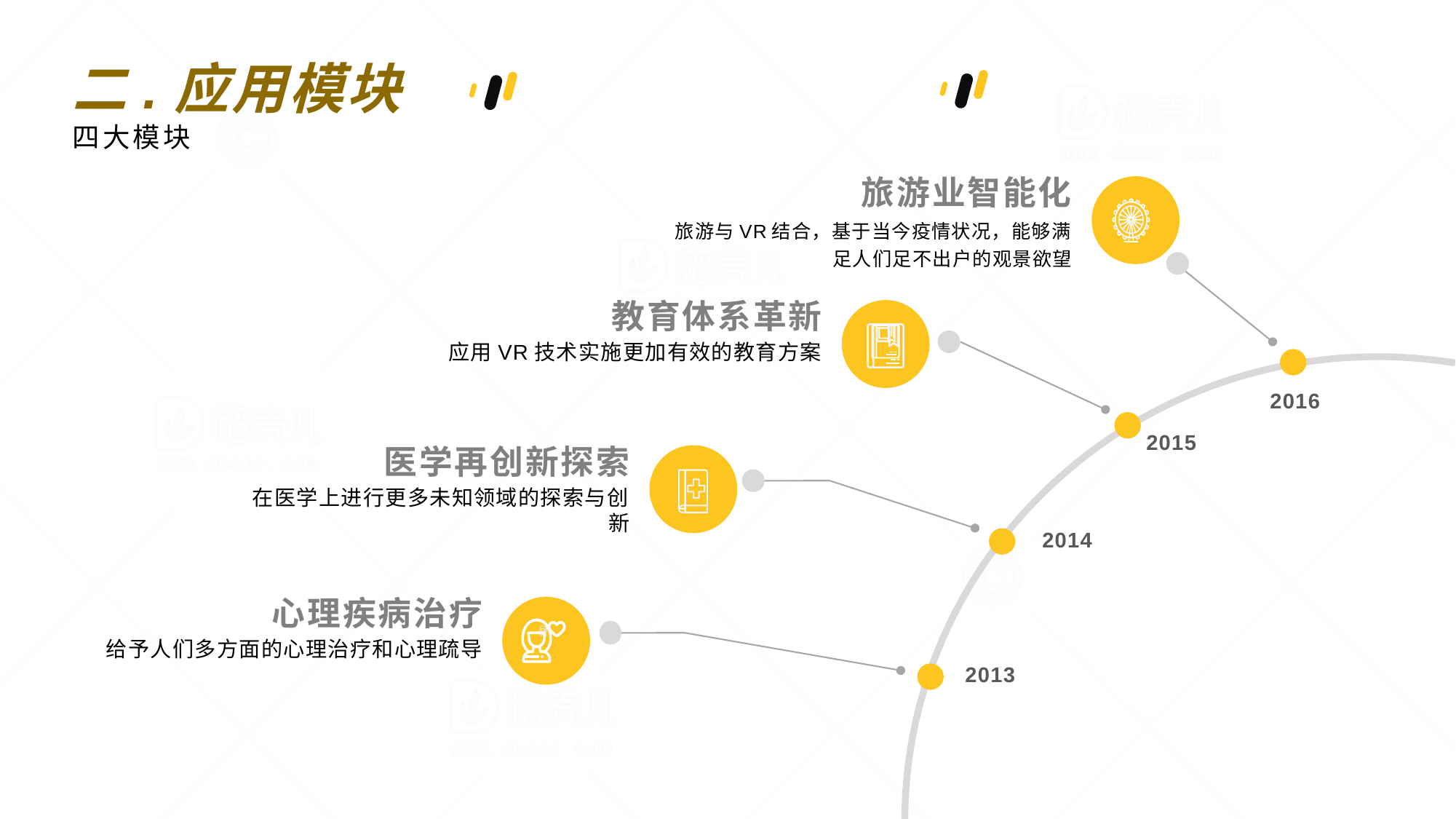

二.应用模块
四大模块
旅游业智能化

旅游与VR结合，基于当今疫情状况，能够满足人们足不出户的观景欲望

教育体系革新

应用VR技术实施更加有效的教育方案

2016

2015
医学再创新探索

在医学上进行更多未知领域的探索与创新
2014

心理疾病治疗

给予人们多方面的心理治疗和心理疏导
2013